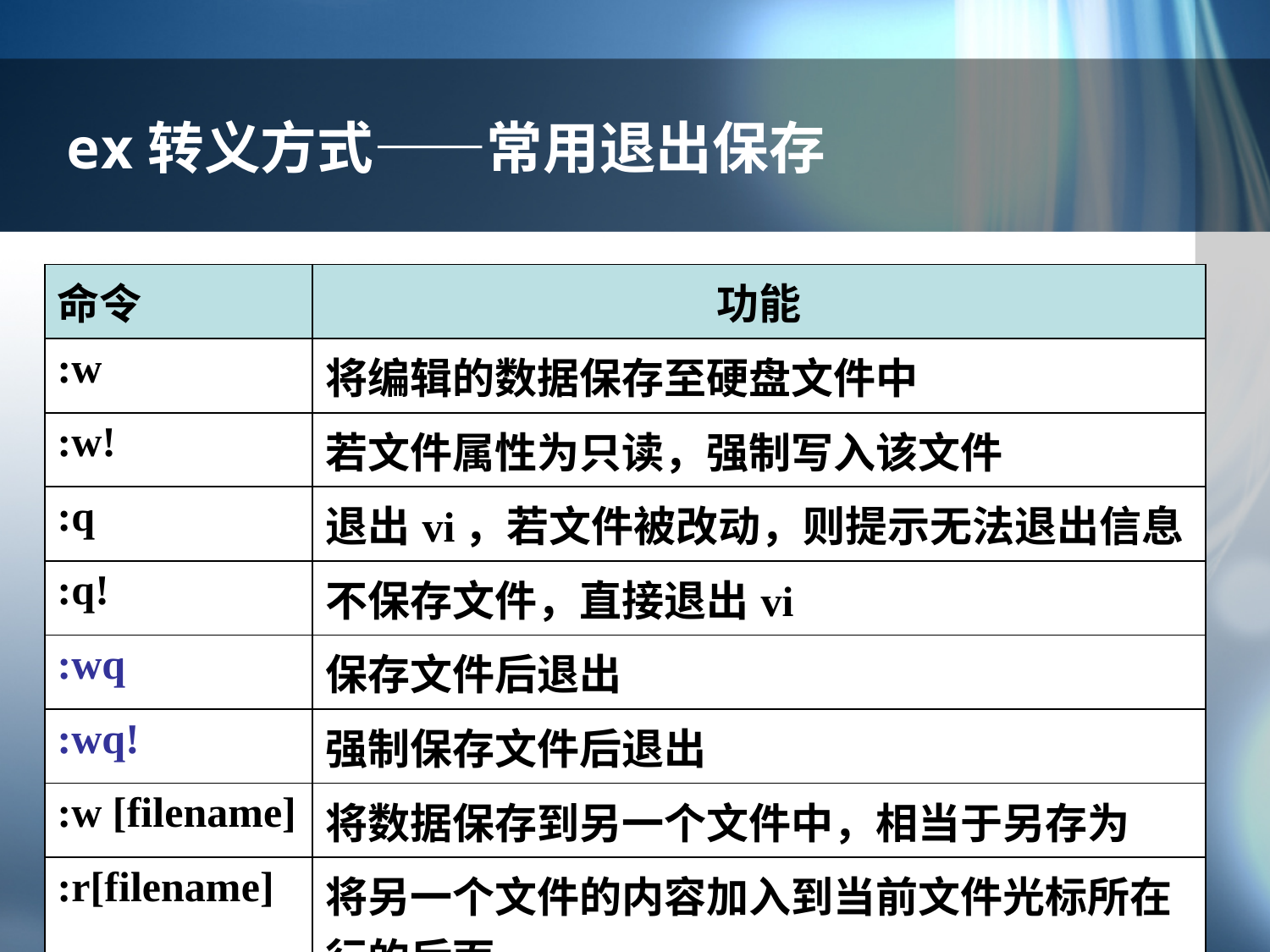

# ex转义方式——常用退出保存
| 命令 | 功能 |
| --- | --- |
| :w | 将编辑的数据保存至硬盘文件中 |
| :w! | 若文件属性为只读，强制写入该文件 |
| :q | 退出vi，若文件被改动，则提示无法退出信息 |
| :q! | 不保存文件，直接退出vi |
| :wq | 保存文件后退出 |
| :wq! | 强制保存文件后退出 |
| :w [filename] | 将数据保存到另一个文件中，相当于另存为 |
| :r[filename] | 将另一个文件的内容加入到当前文件光标所在行的后面 |